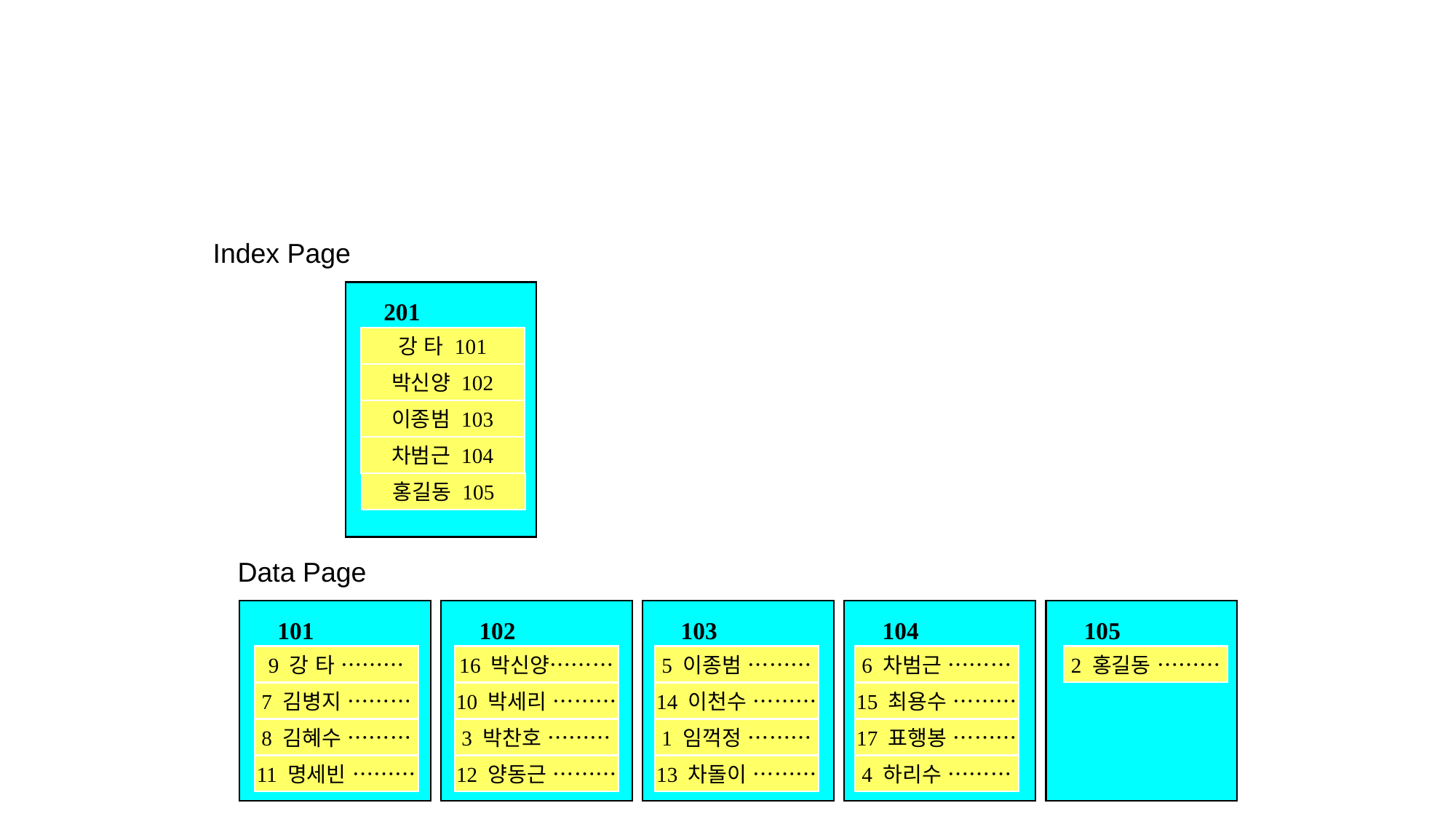

Index Page

201
강 타 101
박신양 102
이종범 103
차범근 104
홍길동 105
Data Page

101
102
103
104
105
9 강 타 ………
9 강 타 ………
16 박신양………
16 박신양………
5 이종범 ………
5 이종범 ………
6 차범근 ………
6 차범근 ………
2 홍길동 ………
2 홍길동 ………
7 김병지 ………
10 박세리 ………
14 이천수 ………
15 최용수 ………
8 김혜수 ………
3 박찬호 ………
1 임꺽정 ………
17 표행봉 ………
11 명세빈 ………
12 양동근 ………
13 차돌이 ………
4 하리수 ………